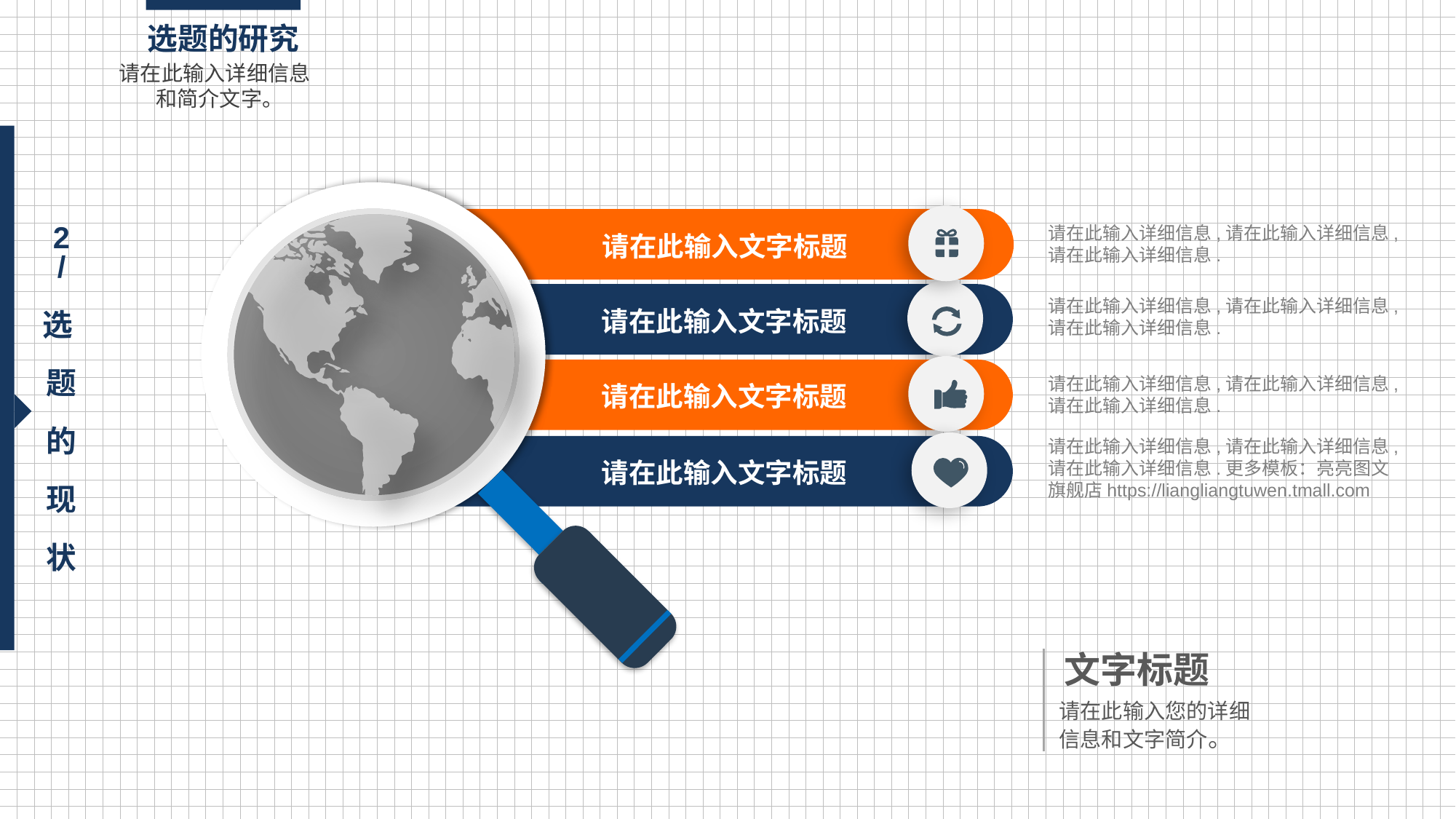

选题的研究
请在此输入详细信息   和简介文字。

请在此输入详细信息,请在此输入详细信息,
请在此输入详细信息.
2
/

选

题

的

现

状
请在此输入文字标题

请在此输入详细信息,请在此输入详细信息,
请在此输入详细信息.
请在此输入文字标题

请在此输入详细信息,请在此输入详细信息,
请在此输入详细信息.
请在此输入文字标题

请在此输入详细信息,请在此输入详细信息,
请在此输入详细信息.更多模板：亮亮图文旗舰店https://liangliangtuwen.tmall.com

请在此输入文字标题

文字标题

请在此输入您的详细
信息和文字简介。